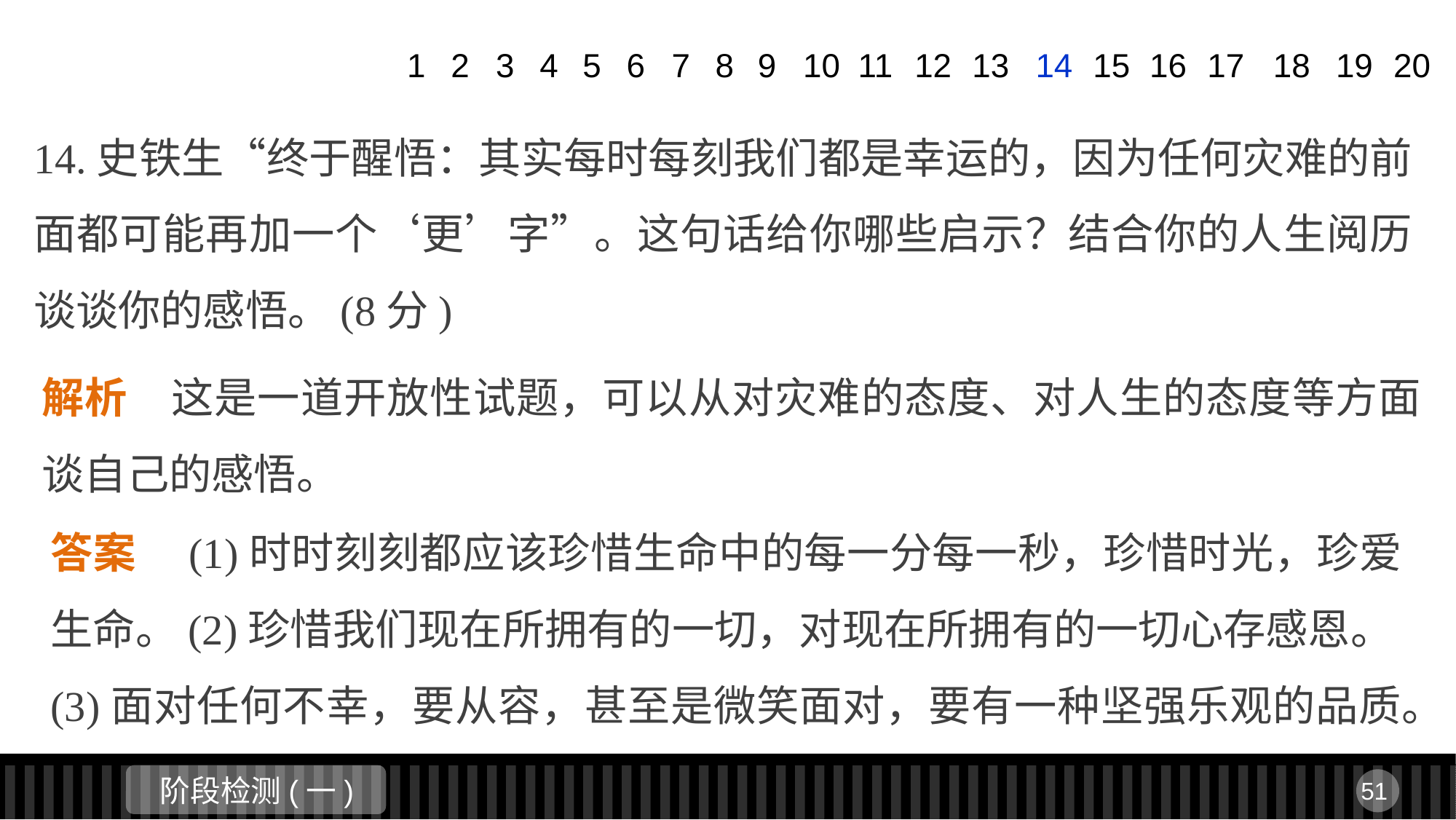

1
2
3
4
5
6
7
8
9
11
12
13
14
15
16
17
18
19
20
10
14.史铁生“终于醒悟：其实每时每刻我们都是幸运的，因为任何灾难的前面都可能再加一个‘更’字”。这句话给你哪些启示？结合你的人生阅历谈谈你的感悟。(8分)
解析　这是一道开放性试题，可以从对灾难的态度、对人生的态度等方面谈自己的感悟。
答案　(1)时时刻刻都应该珍惜生命中的每一分每一秒，珍惜时光，珍爱生命。(2)珍惜我们现在所拥有的一切，对现在所拥有的一切心存感恩。(3)面对任何不幸，要从容，甚至是微笑面对，要有一种坚强乐观的品质。